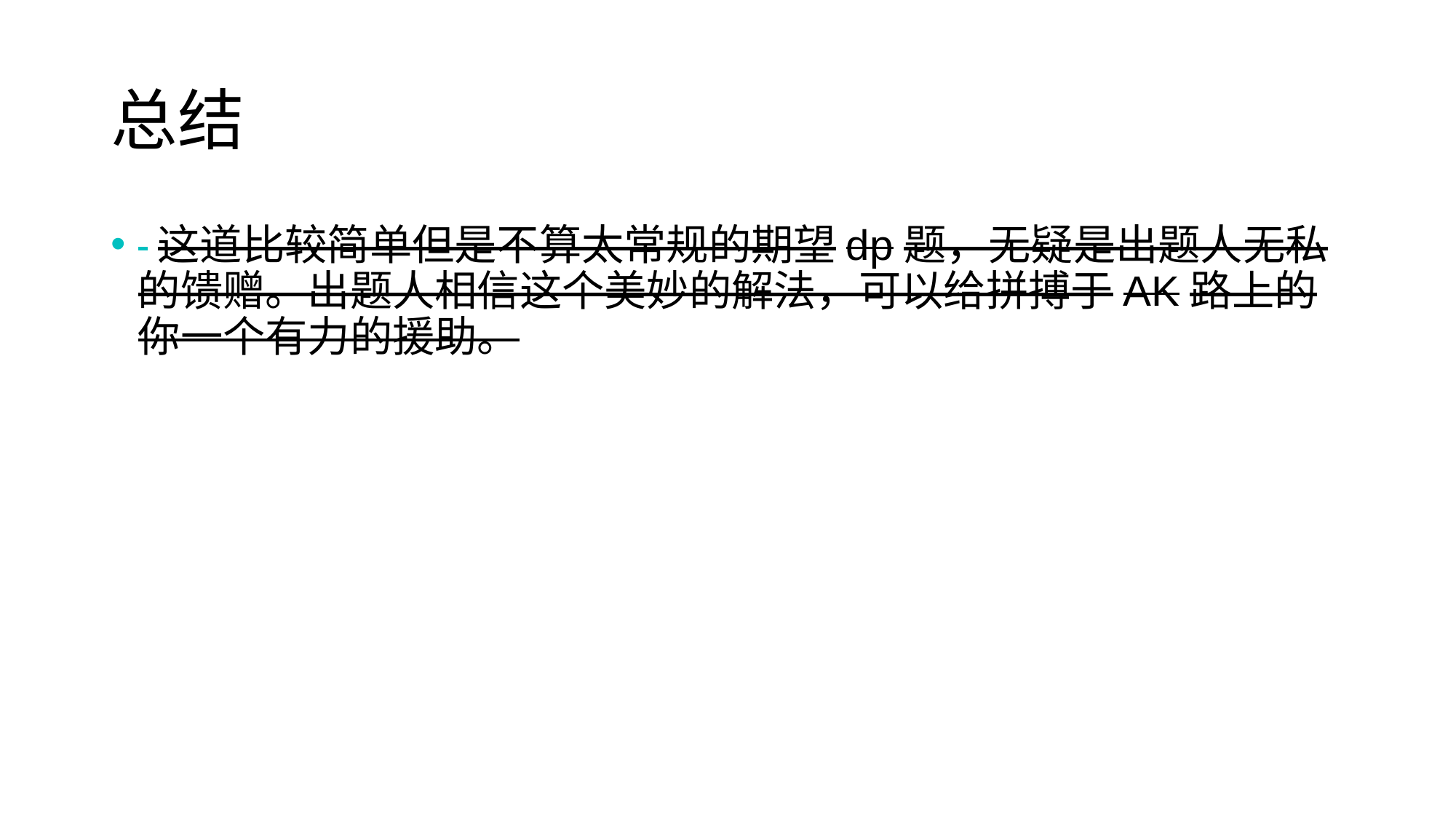

# 总结
 这道比较简单但是不算太常规的期望dp题，无疑是出题人无私的馈赠。出题人相信这个美妙的解法，可以给拼搏于AK路上的你一个有力的援助。